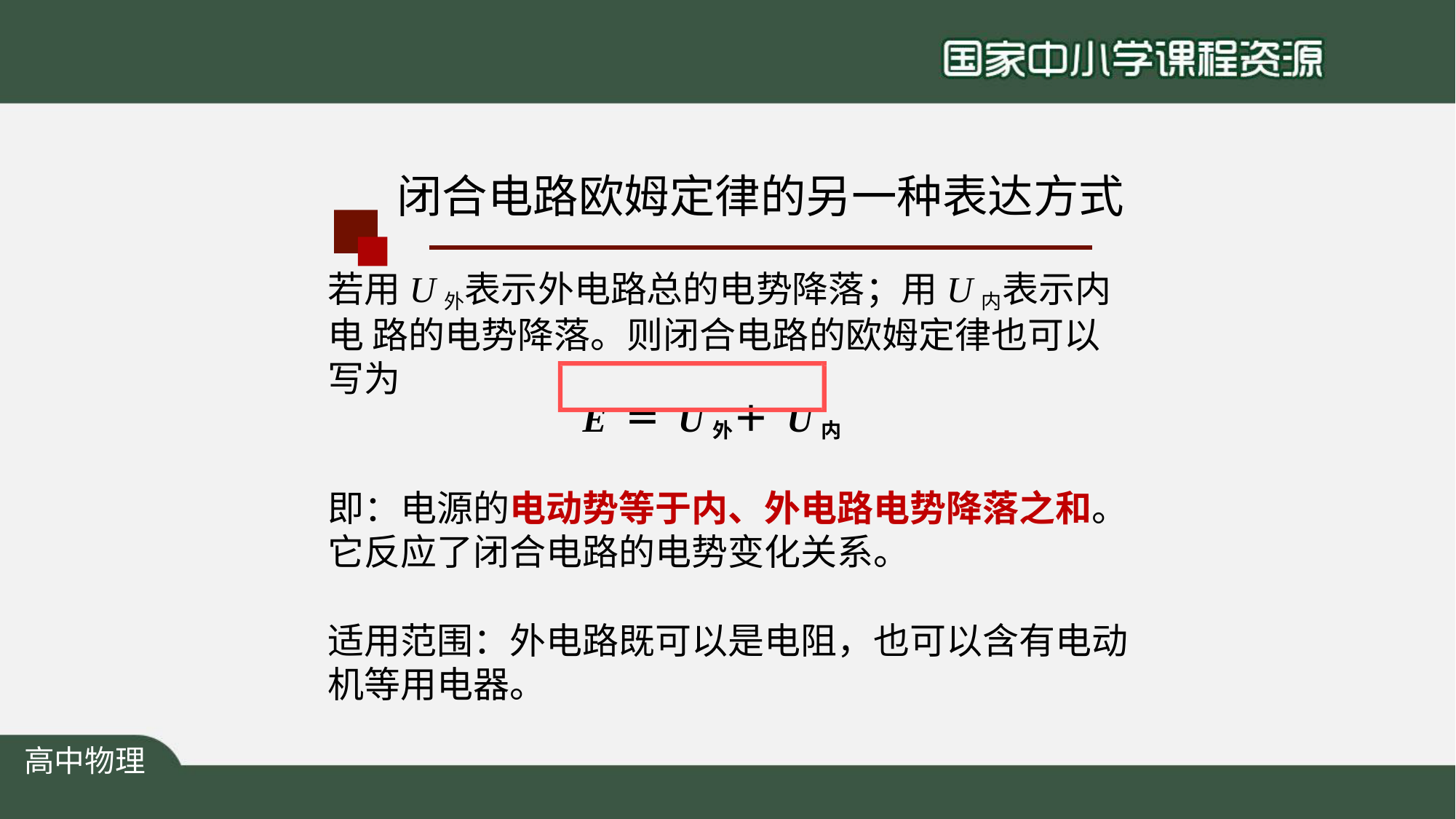

# 闭合电路欧姆定律的另一种表达方式

若用U外表示外电路总的电势降落；用U内表示内电 路的电势降落。则闭合电路的欧姆定律也可以写为
E ＝ U外＋ U内
即：电源的电动势等于内、外电路电势降落之和。 它反应了闭合电路的电势变化关系。

适用范围：外电路既可以是电阻，也可以含有电动 机等用电器。

高中物理